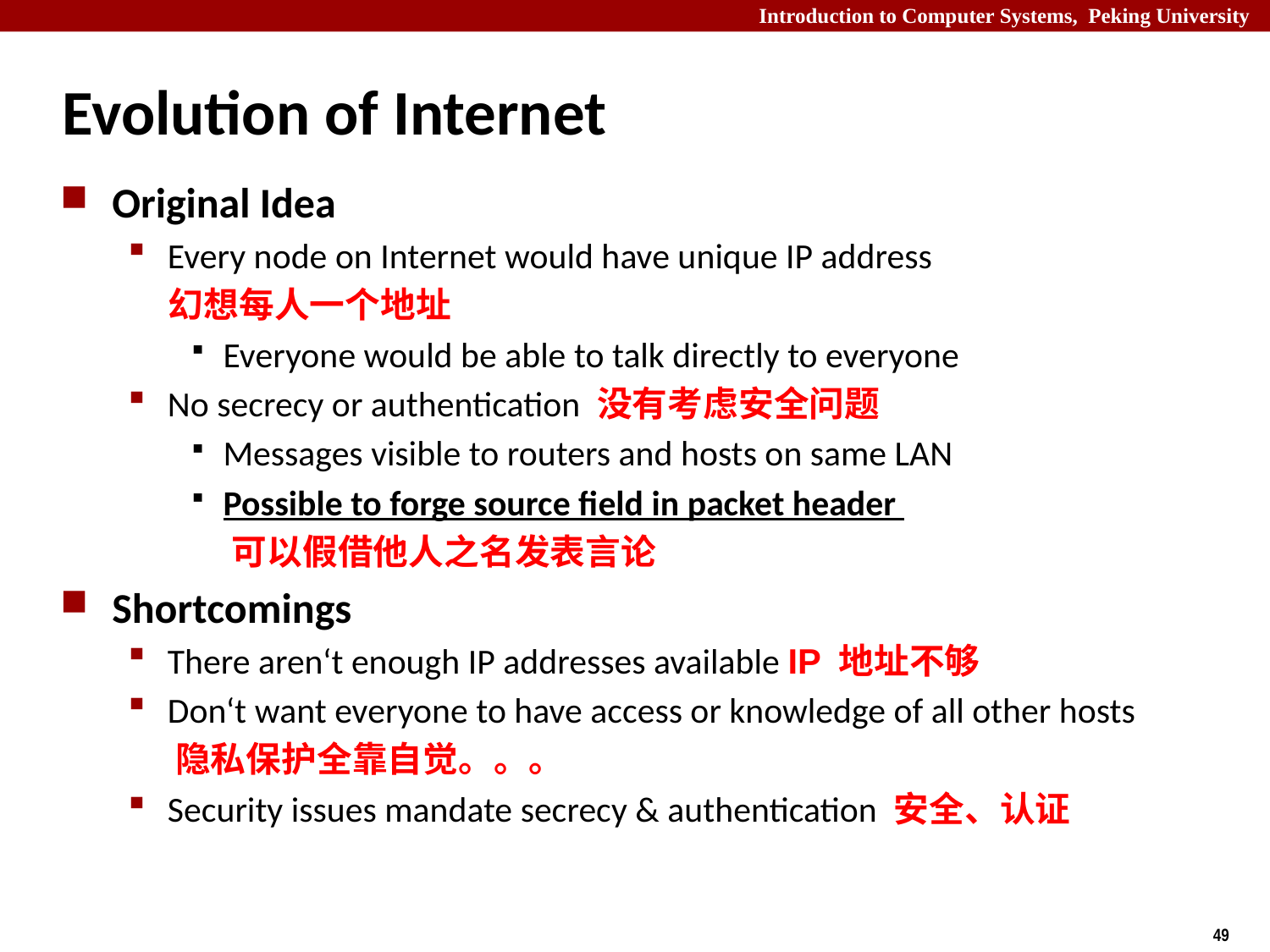

# Evolution of Internet
Original Idea
Every node on Internet would have unique IP address
    幻想每人一个地址
Everyone would be able to talk directly to everyone
No secrecy or authentication 没有考虑安全问题
Messages visible to routers and hosts on same LAN
Possible to forge source field in packet header
    可以假借他人之名发表言论
Shortcomings
There aren‘t enough IP addresses available IP 地址不够
Don‘t want everyone to have access or knowledge of all other hosts
     隐私保护全靠自觉。。。
Security issues mandate secrecy & authentication 安全、认证